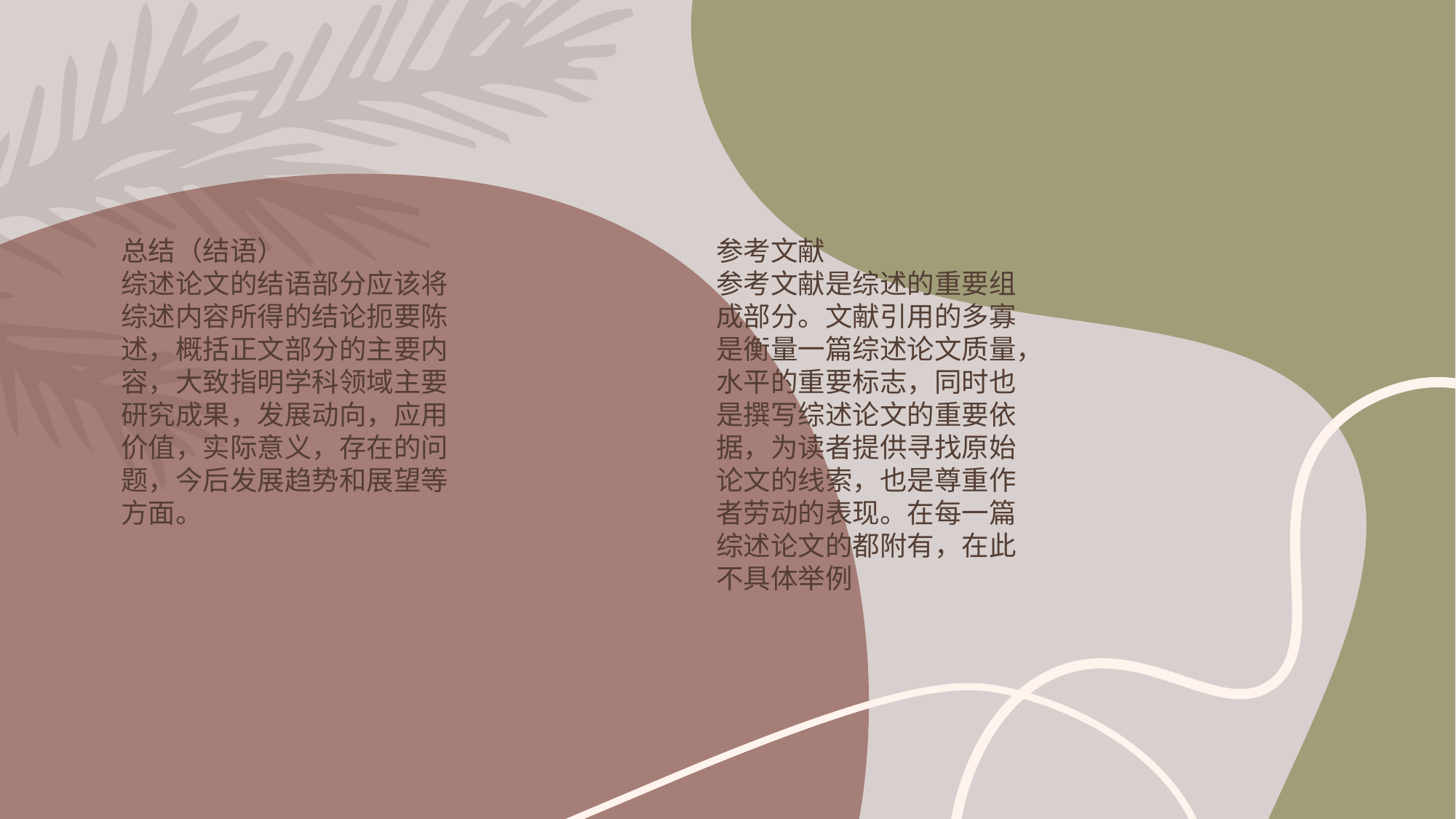

总结（结语）
综述论文的结语部分应该将综述内容所得的结论扼要陈述，概括正文部分的主要内容，大致指明学科领域主要研究成果，发展动向，应用价值，实际意义，存在的问题，今后发展趋势和展望等方面。
参考文献
参考文献是综述的重要组成部分。文献引用的多寡是衡量一篇综述论文质量，水平的重要标志，同时也是撰写综述论文的重要依据，为读者提供寻找原始论文的线索，也是尊重作者劳动的表现。在每一篇综述论文的都附有，在此不具体举例